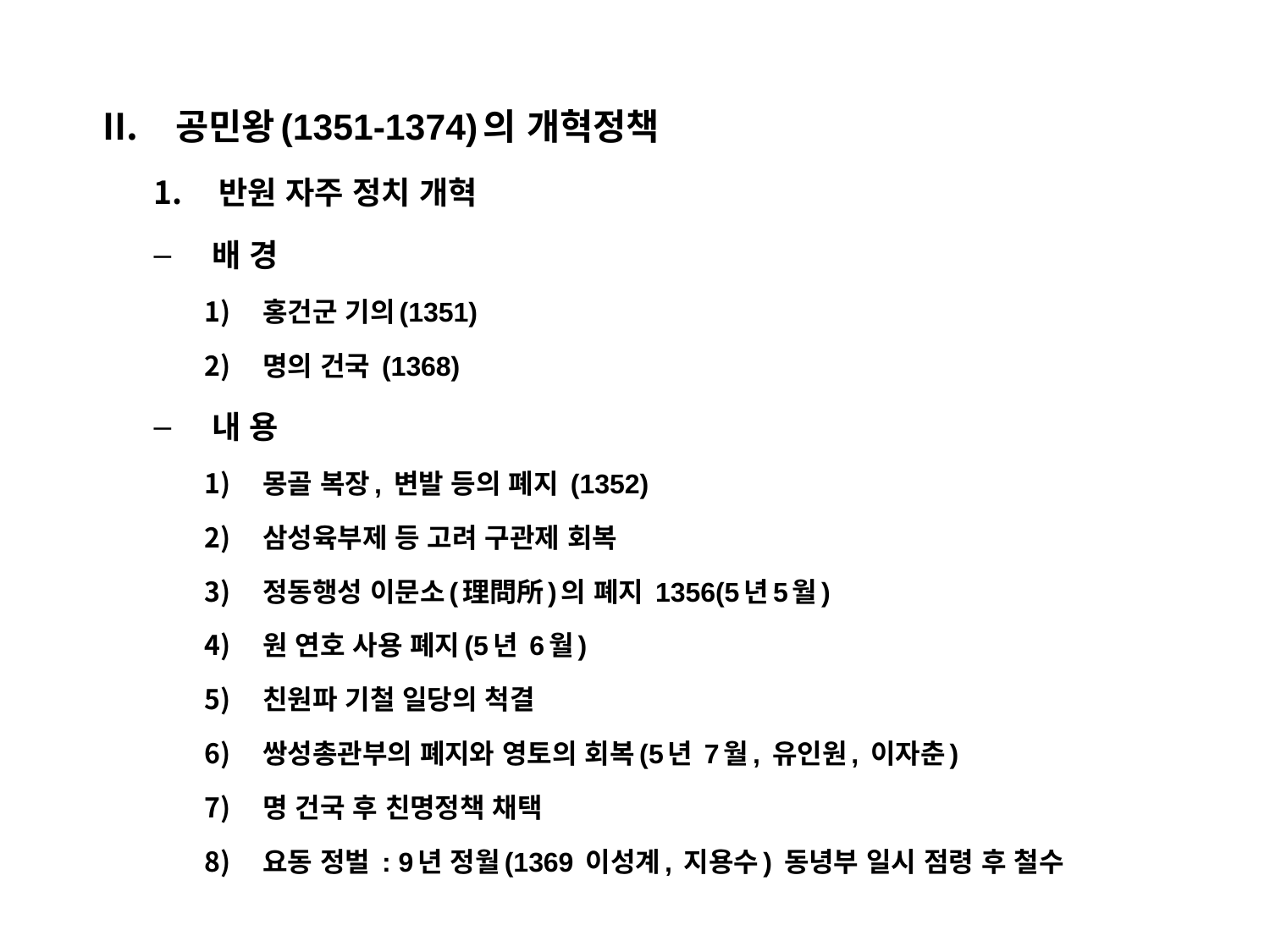

공민왕(1351-1374)의 개혁정책
반원 자주 정치 개혁
배 경
홍건군 기의(1351)
명의 건국 (1368)
내 용
몽골 복장, 변발 등의 폐지 (1352)
삼성육부제 등 고려 구관제 회복
정동행성 이문소(理問所)의 폐지 1356(5년5월)
원 연호 사용 폐지(5년 6월)
친원파 기철 일당의 척결
쌍성총관부의 폐지와 영토의 회복(5년 7월, 유인원, 이자춘)
명 건국 후 친명정책 채택
요동 정벌 : 9년 정월(1369 이성계, 지용수) 동녕부 일시 점령 후 철수